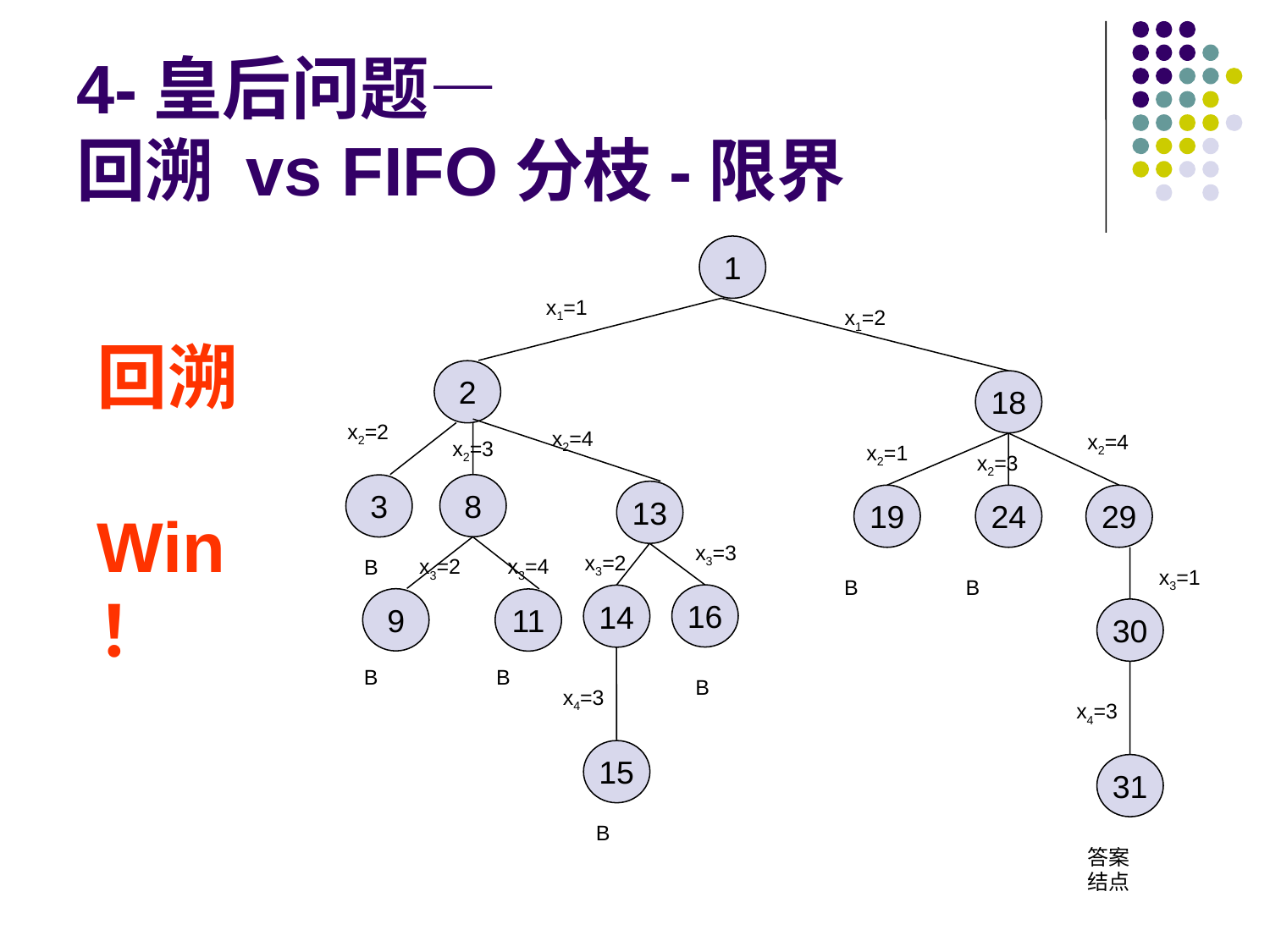

# 4-皇后问题— 回溯 vs FIFO分枝-限界
1
x1=1

x1=2
2
18
x2=2

x2=4

x2=4

x2=3
x2=1

x2=3
8
3
13
19
24
29
x3=3

x3=2

B
x3=2
x3=4

x3=1
B
B
16
14
9
11
30

B
B

B
x4=3
x4=3
15
31
B
答案结点
回溯

Win！